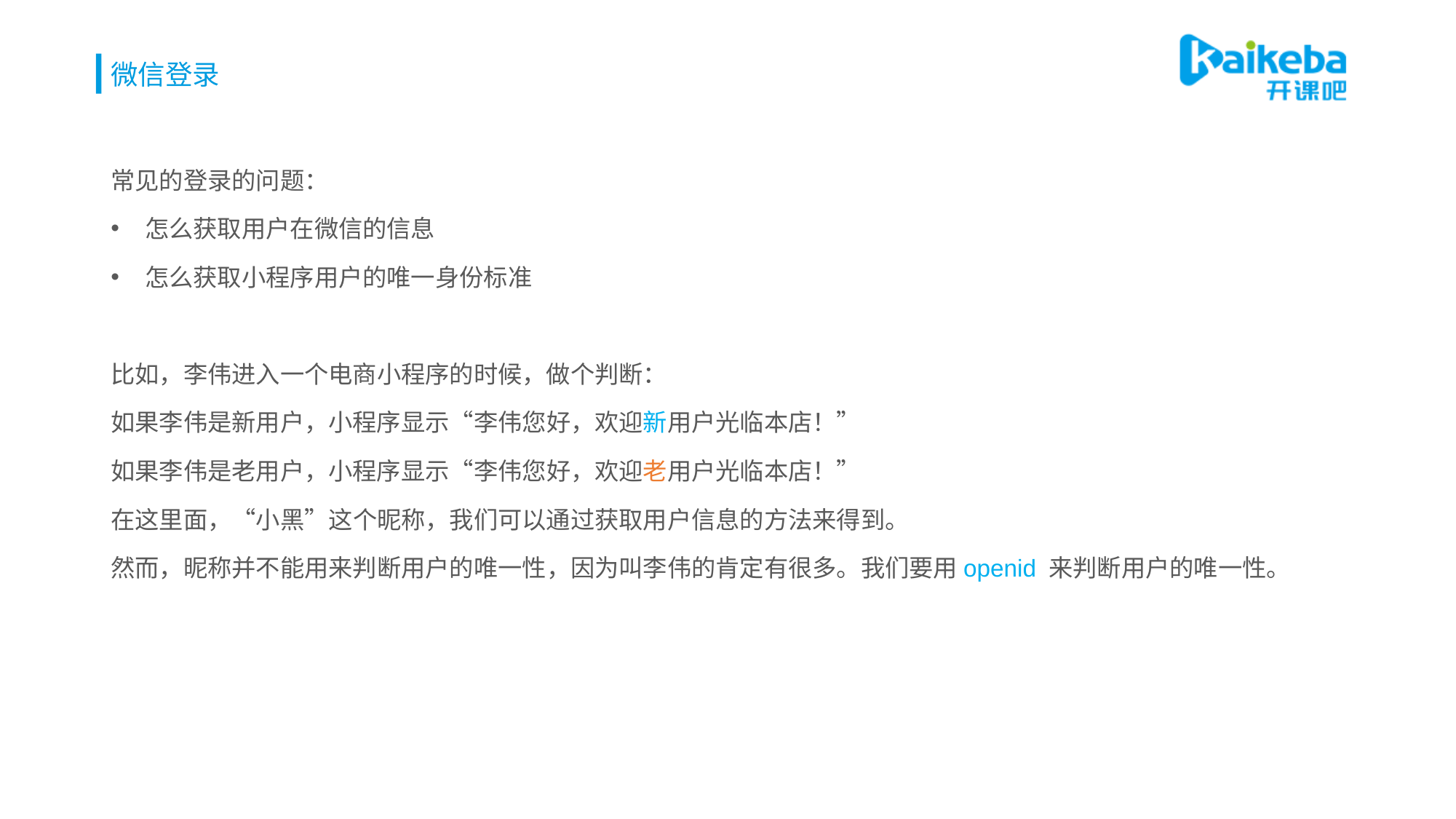

# 微信登录
常见的登录的问题：
怎么获取用户在微信的信息
怎么获取小程序用户的唯一身份标准

比如，李伟进入一个电商小程序的时候，做个判断：
如果李伟是新用户，小程序显示“李伟您好，欢迎新用户光临本店！”
如果李伟是老用户，小程序显示“李伟您好，欢迎老用户光临本店！”
在这里面，“小黑”这个昵称，我们可以通过获取用户信息的方法来得到。
然而，昵称并不能用来判断用户的唯一性，因为叫李伟的肯定有很多。我们要用openid 来判断用户的唯一性。